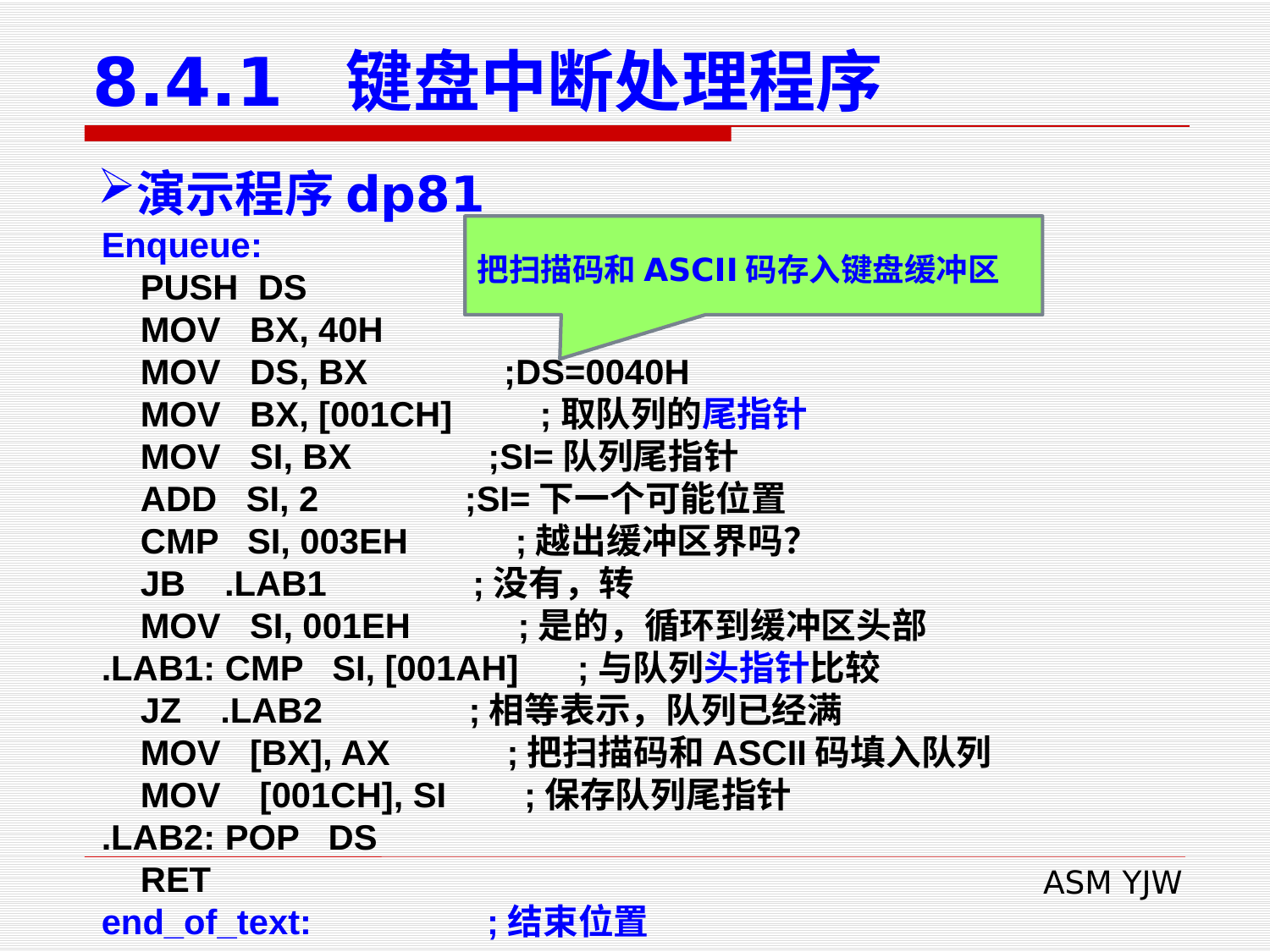

# 8.4.1  键盘中断处理程序
演示程序dp81
Enqueue:
    PUSH  DS
    MOV   BX, 40H
    MOV   DS, BX              ;DS=0040H
    MOV   BX, [001CH]         ;取队列的尾指针
    MOV   SI, BX              ;SI=队列尾指针
    ADD   SI, 2               ;SI=下一个可能位置
    CMP   SI, 003EH           ;越出缓冲区界吗？
    JB    .LAB1               ;没有，转
    MOV   SI, 001EH           ;是的，循环到缓冲区头部
.LAB1: CMP   SI, [001AH]      ;与队列头指针比较
    JZ    .LAB2               ;相等表示，队列已经满
    MOV   [BX], AX            ;把扫描码和ASCII码填入队列
    MOV    [001CH], SI        ;保存队列尾指针
.LAB2: POP   DS
    RET
end_of_text:                  ;结束位置
把扫描码和ASCII码存入键盘缓冲区